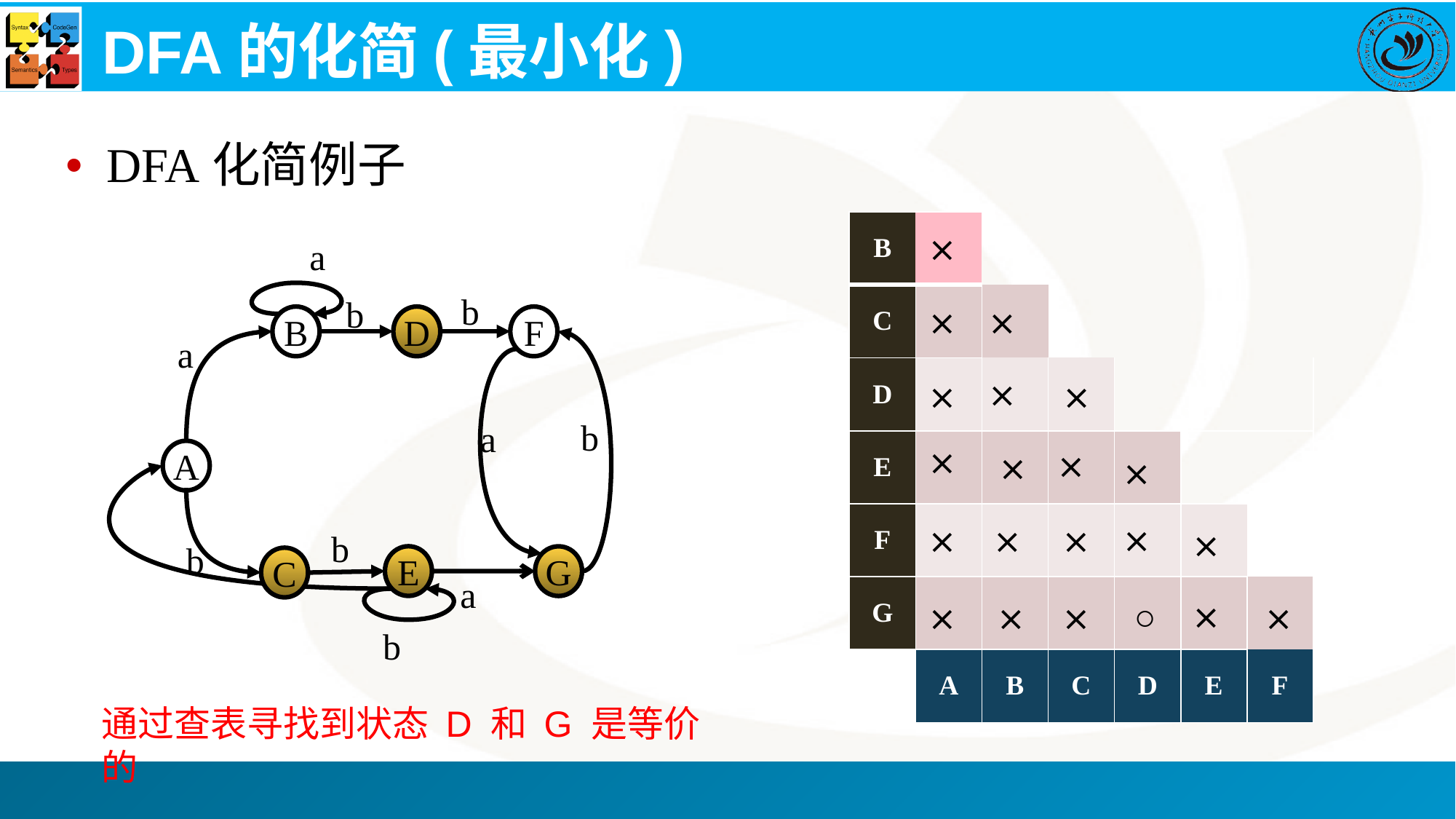

# DFA的化简(最小化)
DFA化简例子

| B |  |  |  |  |  |  |
| --- | --- | --- | --- | --- | --- | --- |
| C |  |  |  |  |  |  |
| D |  |  |  |  |  |  |
| E |  |  |  |  |  |  |
| F |  |  |  |  |  |  |
| G |  |  |  |  |  |  |
|  | A | B | C | D | E | F |
×
a
b
b
B
D
F
a
b
a
A
b
b
E
G
C
a
b
×
×
×
×
×
×
×
×
×
×
×
×
×
×
○
×
×
×
×
×
通过查表寻找到状态 D 和 G 是等价的
59